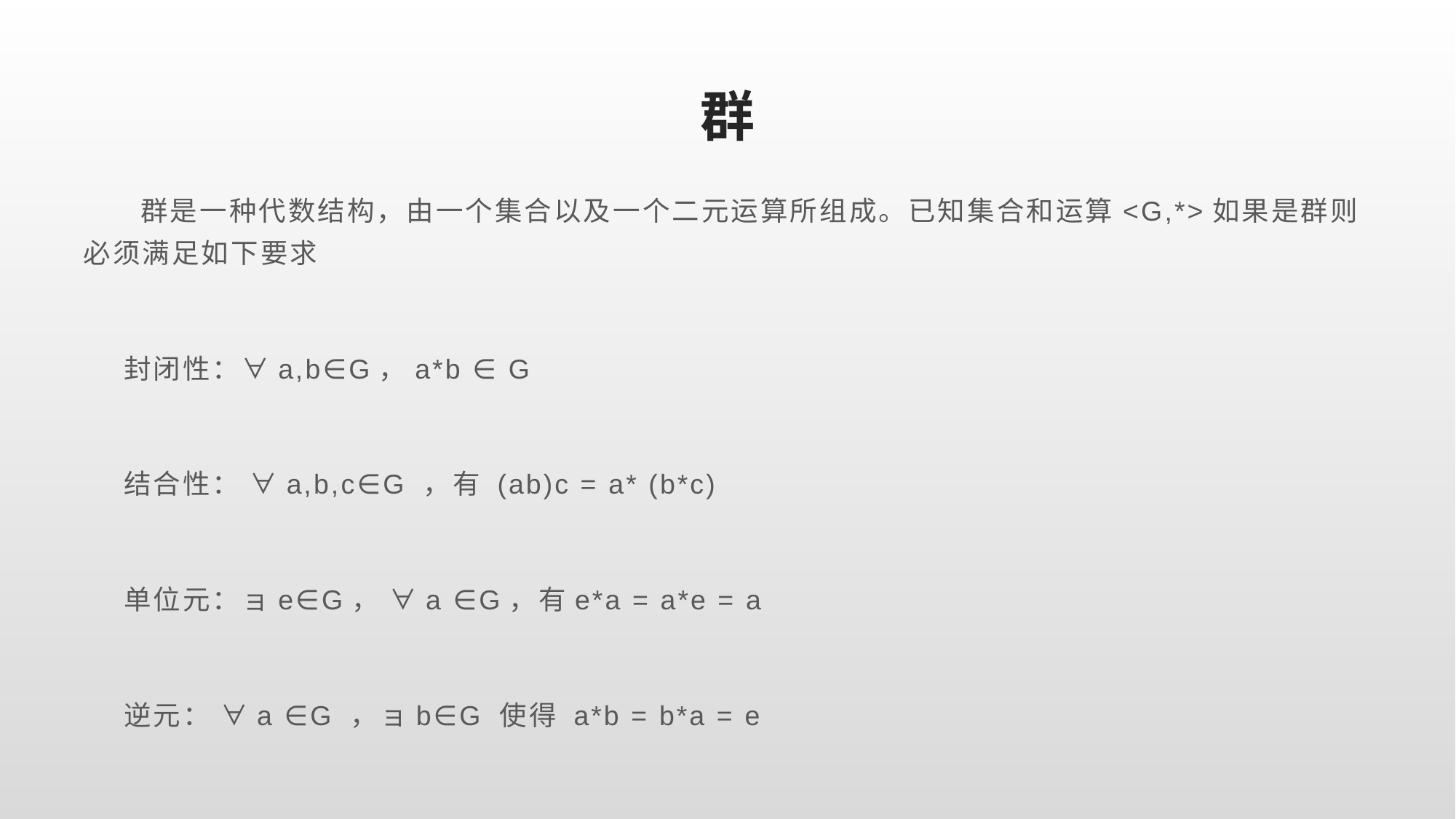

# 群
      群是一种代数结构，由一个集合以及一个二元运算所组成。已知集合和运算<G,*>如果是群则必须满足如下要求

    封闭性：∀a,b∈G，a*b ∈ G

    结合性： ∀a,b,c∈G ，有 (ab)c = a* (b*c)

    单位元：ョe∈G， ∀a ∈G，有e*a = a*e = a

    逆元： ∀a ∈G ，ョb∈G 使得 a*b = b*a = e